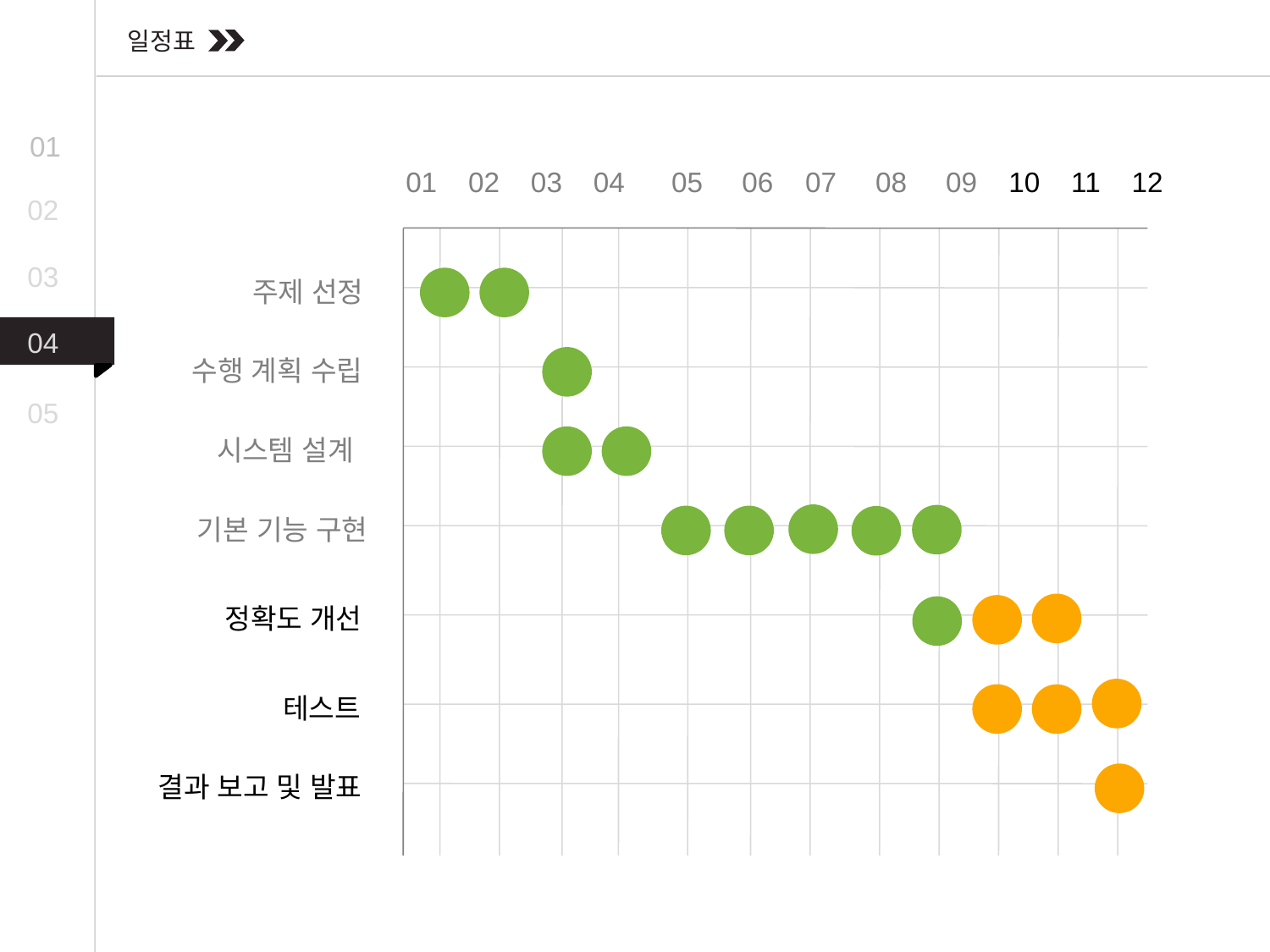

일정표

01
01    02    03    04      05     06    07     08     09    10    11    12
02
03

주제 선정

04

수행 계획 수립

05

시스템 설계

기본 기능 구현

정확도 개선

테스트

결과 보고 및 발표